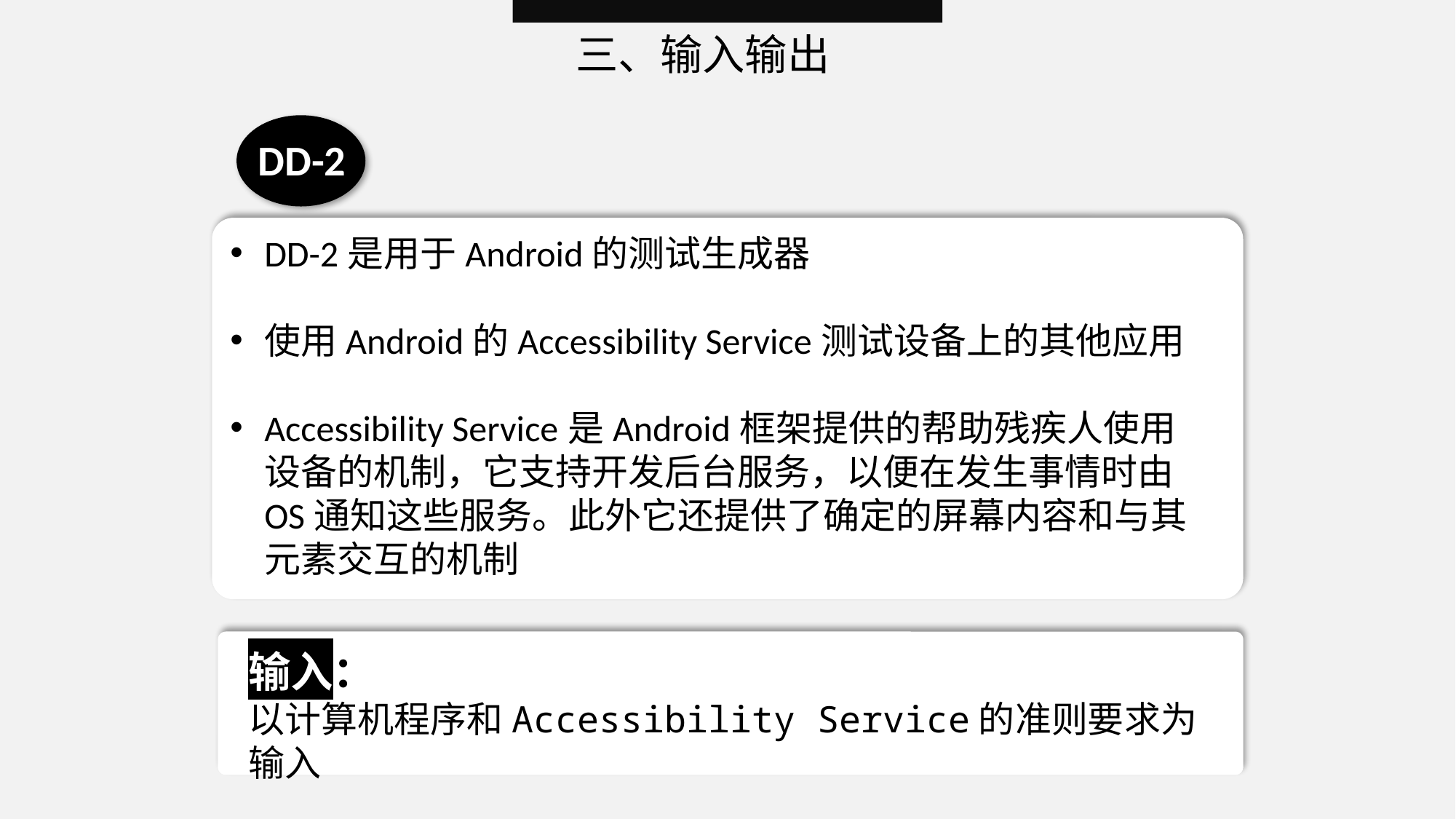

三、输入输出

DD-2

DD-2是用于Android的测试生成器

使用Android的Accessibility Service测试设备上的其他应用

Accessibility Service是Android框架提供的帮助残疾人使用设备的机制，它支持开发后台服务，以便在发生事情时由OS通知这些服务。此外它还提供了确定的屏幕内容和与其元素交互的机制

输入：
以计算机程序和Accessibility Service的准则要求为输入